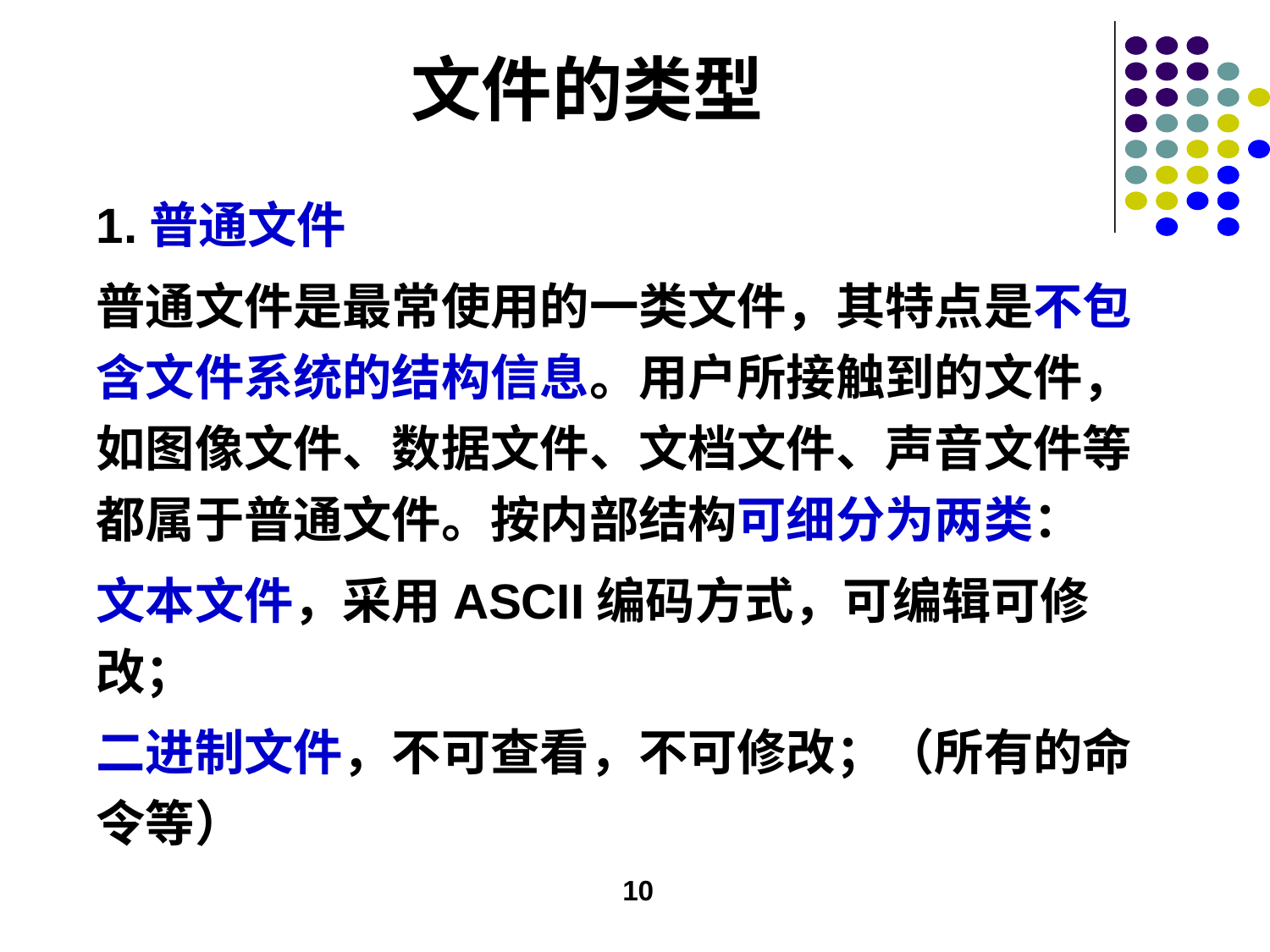

# 文件的类型
1.普通文件
普通文件是最常使用的一类文件，其特点是不包含文件系统的结构信息。用户所接触到的文件，如图像文件、数据文件、文档文件、声音文件等都属于普通文件。按内部结构可细分为两类：
文本文件，采用ASCII编码方式，可编辑可修改；
二进制文件，不可查看，不可修改；（所有的命令等）

10